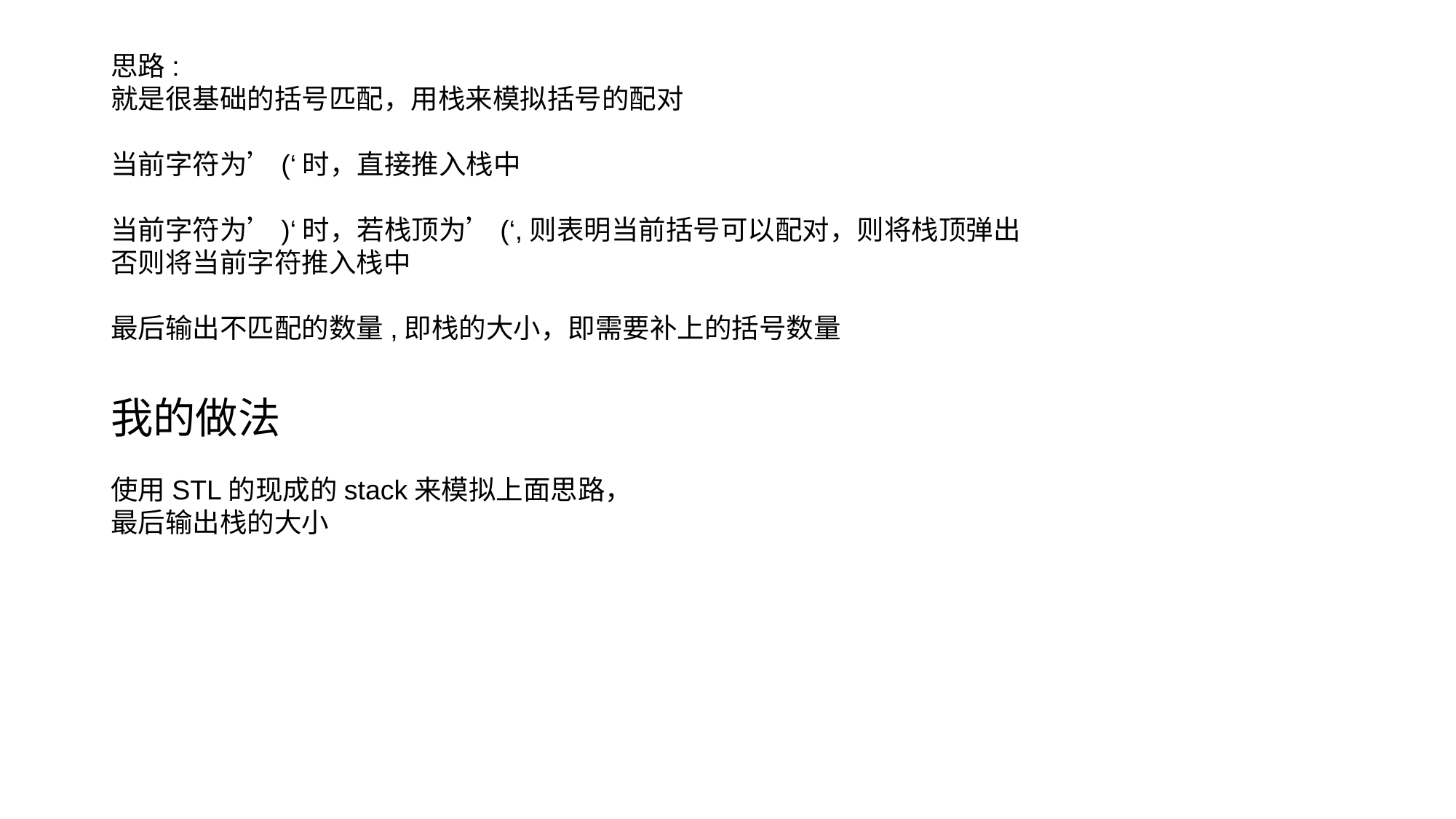

思路:
就是很基础的括号匹配，用栈来模拟括号的配对

当前字符为’(‘时，直接推入栈中

当前字符为’)‘时，若栈顶为’(‘,则表明当前括号可以配对，则将栈顶弹出
否则将当前字符推入栈中

最后输出不匹配的数量,即栈的大小，即需要补上的括号数量
# 我的做法
使用STL的现成的stack来模拟上面思路，最后输出栈的大小